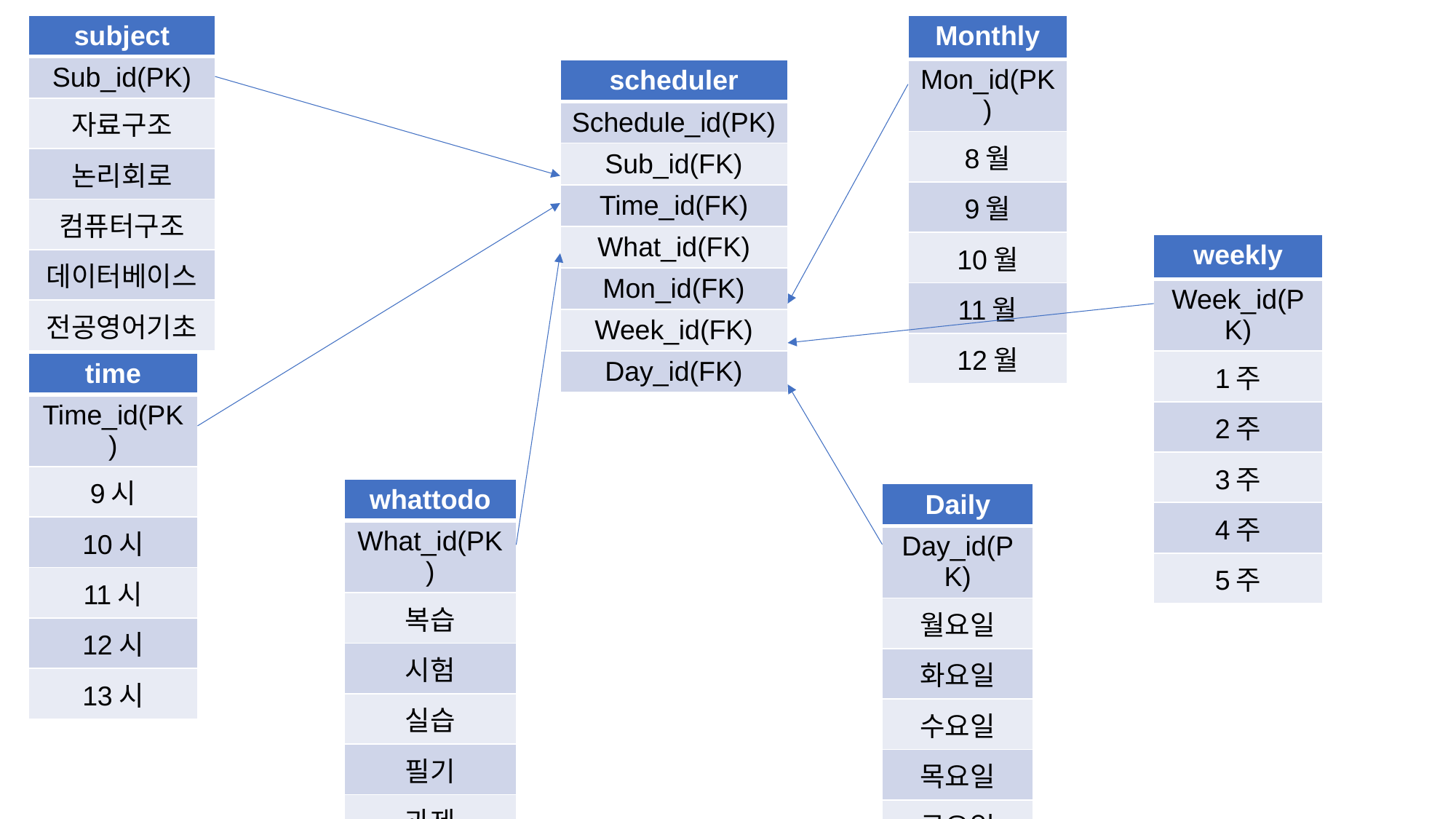

| subject |
| --- |
| Sub\_id(PK) |
| 자료구조 |
| 논리회로 |
| 컴퓨터구조 |
| 데이터베이스 |
| 전공영어기초 |
| Monthly |
| --- |
| Mon\_id(PK) |
| 8월 |
| 9월 |
| 10월 |
| 11월 |
| 12월 |
| scheduler |
| --- |
| Schedule\_id(PK) |
| Sub\_id(FK) |
| Time\_id(FK) |
| What\_id(FK) |
| Mon\_id(FK) |
| Week\_id(FK) |
| Day\_id(FK) |
| weekly |
| --- |
| Week\_id(PK) |
| 1주 |
| 2주 |
| 3주 |
| 4주 |
| 5주 |
| time |
| --- |
| Time\_id(PK) |
| 9시 |
| 10시 |
| 11시 |
| 12시 |
| 13시 |
| whattodo |
| --- |
| What\_id(PK) |
| 복습 |
| 시험 |
| 실습 |
| 필기 |
| 과제 |
| Daily |
| --- |
| Day\_id(PK) |
| 월요일 |
| 화요일 |
| 수요일 |
| 목요일 |
| 금요일 |